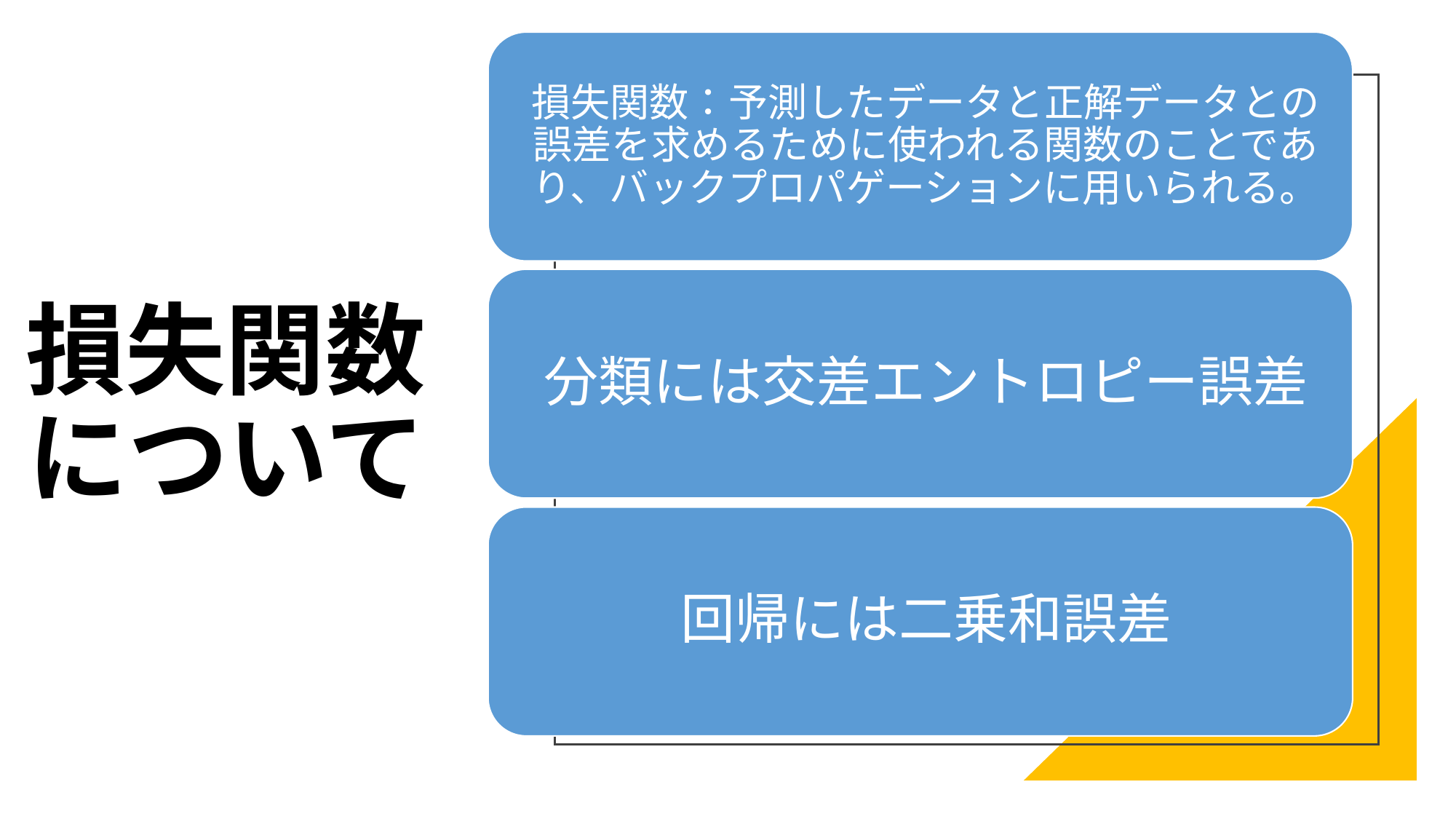

損失関数：予測したデータと正解データとの誤差を求めるために使われる関数のことであり、バックプロパゲーションに用いられる。
分類には交差エントロピー誤差
回帰には二乗和誤差

# 損失関数について